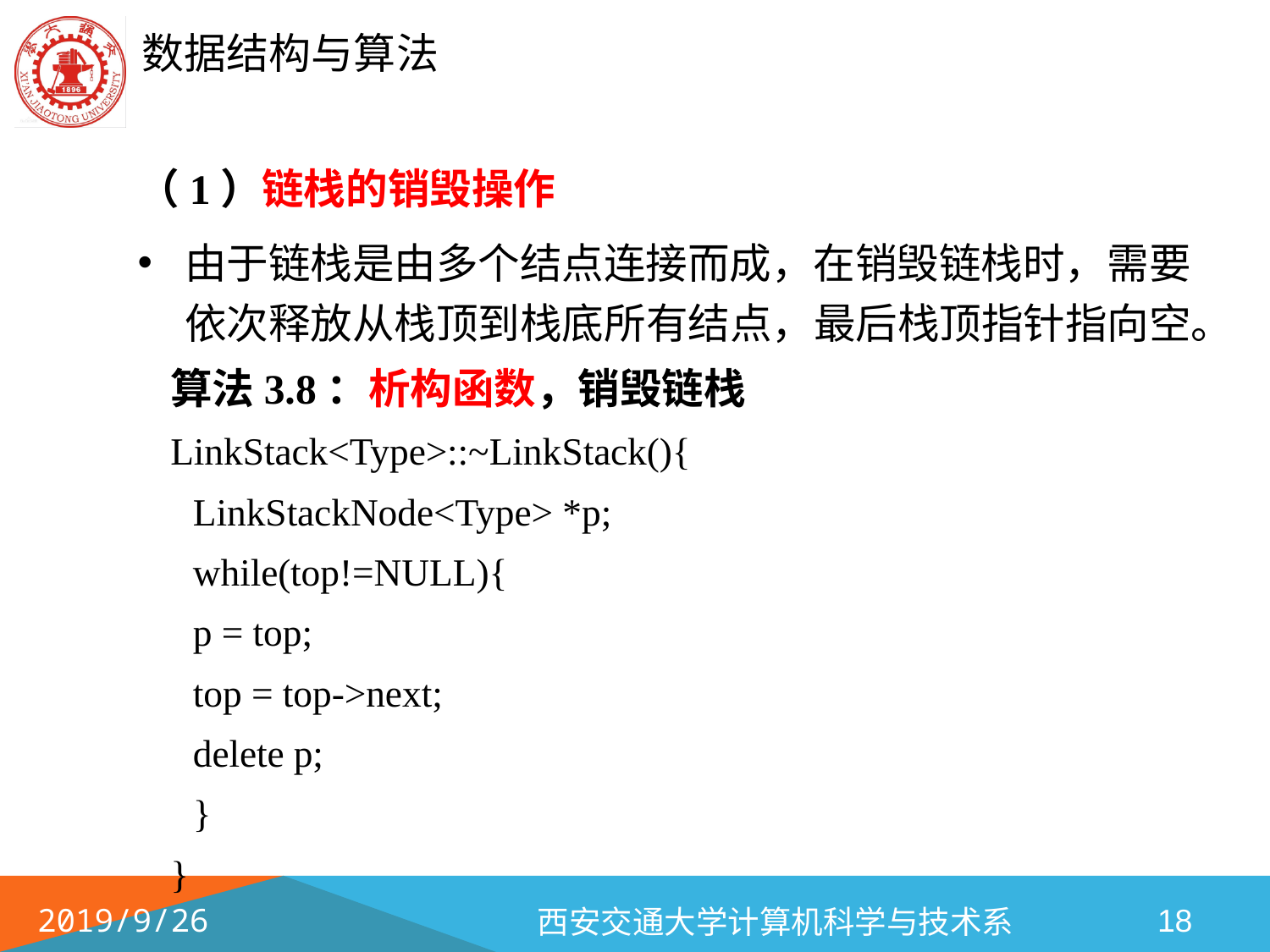

（1）链栈的销毁操作
由于链栈是由多个结点连接而成，在销毁链栈时，需要依次释放从栈顶到栈底所有结点，最后栈顶指针指向空。
算法3.8：析构函数，销毁链栈
LinkStack<Type>::~LinkStack(){
  		LinkStackNode<Type> *p;
  		while(top!=NULL){
			p = top;
			top = top->next;
			delete p;
		}
}